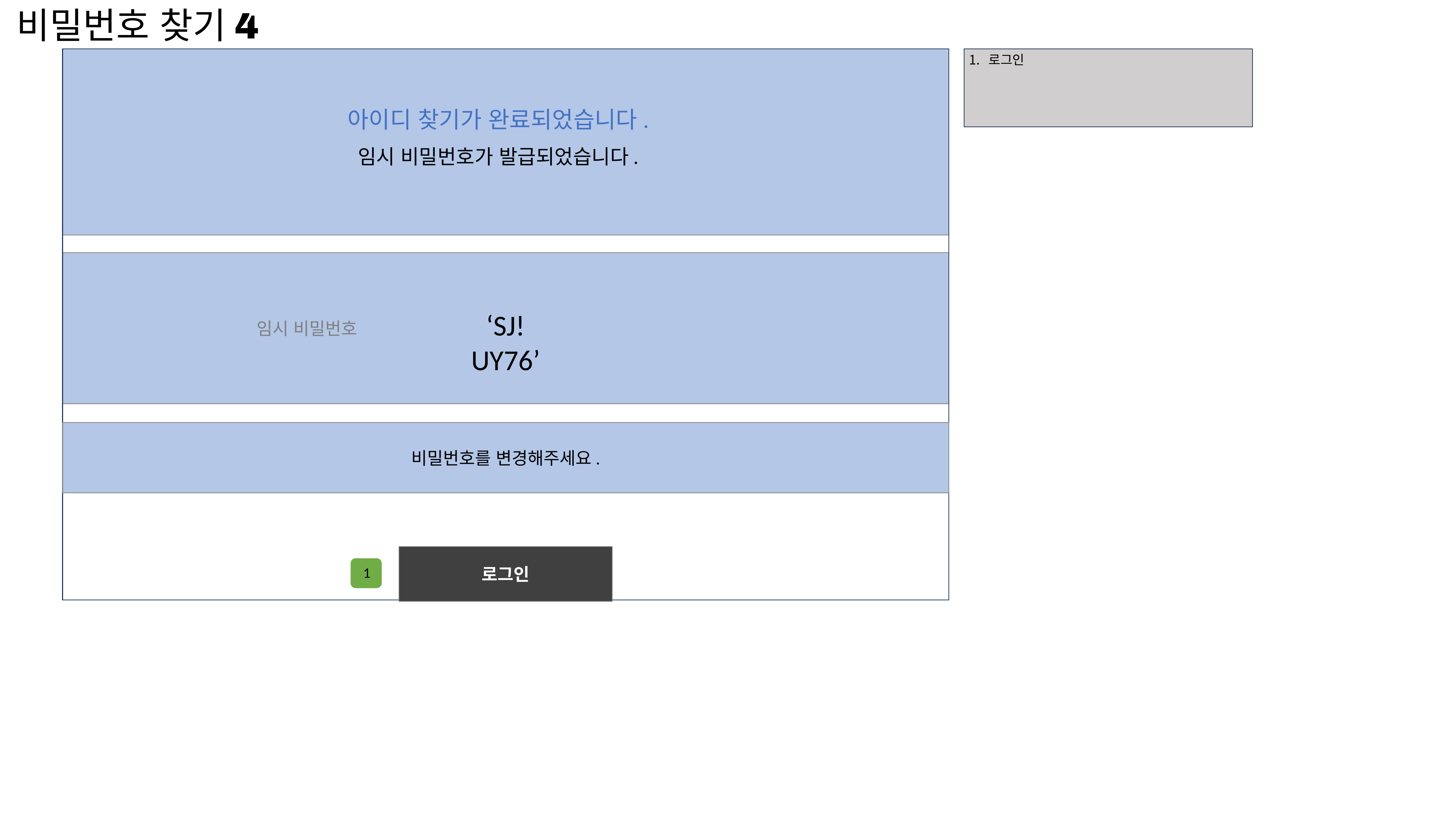

비밀번호 찾기4
로그인

아이디 찾기가 완료되었습니다.
임시 비밀번호가 발급되었습니다.

‘SJ!UY76’
임시 비밀번호
비밀번호를 변경해주세요.
로그인

1